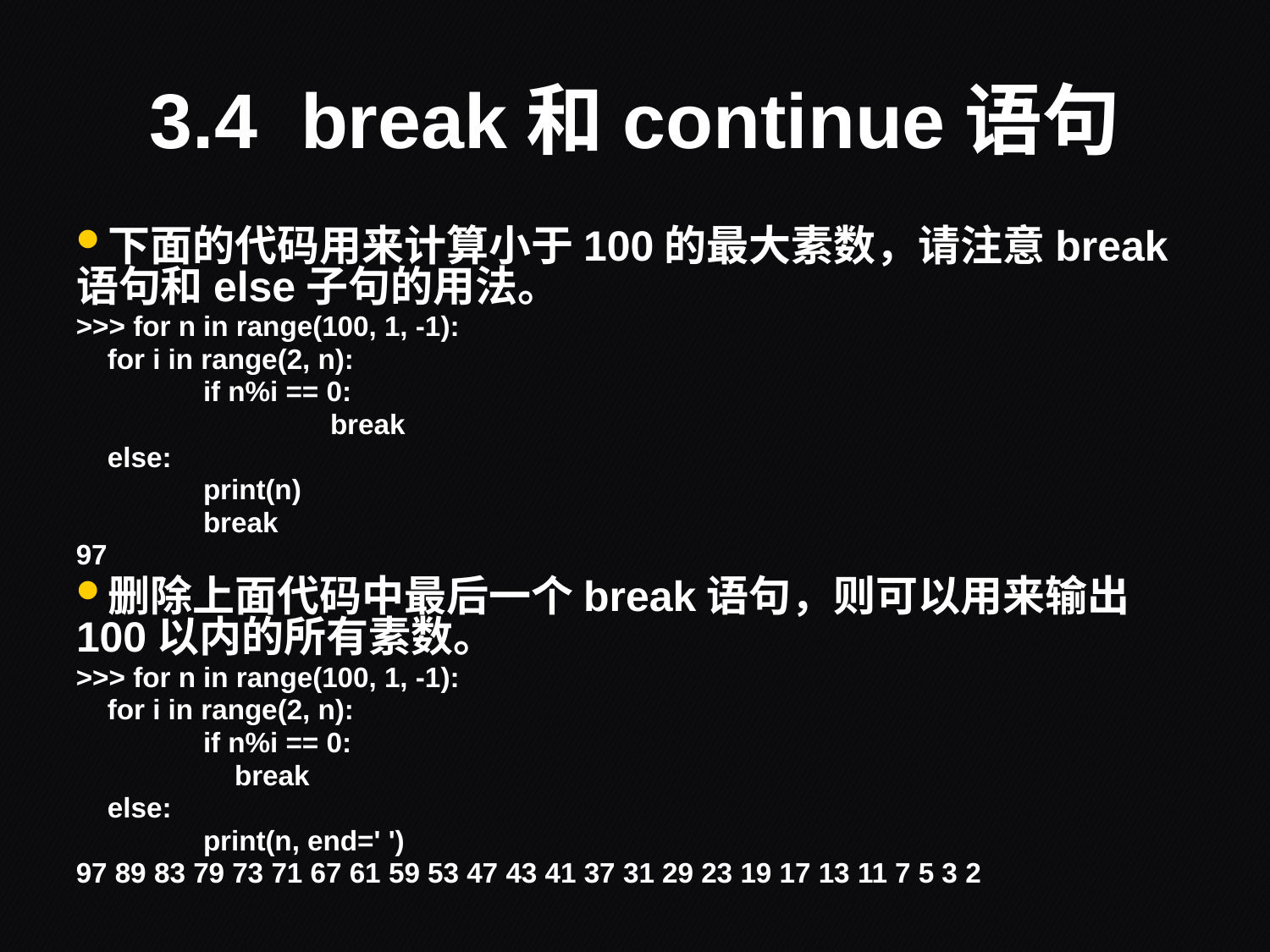

# 3.4  break和continue语句
下面的代码用来计算小于100的最大素数，请注意break语句和else子句的用法。
>>> for n in range(100, 1, -1):
    for i in range(2, n):
		if n%i == 0:
			break
    else:
		print(n)
		break
97
删除上面代码中最后一个break语句，则可以用来输出100以内的所有素数。
>>> for n in range(100, 1, -1):
    for i in range(2, n):
		if n%i == 0:
		    break
    else:
		print(n, end=' ')
97 89 83 79 73 71 67 61 59 53 47 43 41 37 31 29 23 19 17 13 11 7 5 3 2